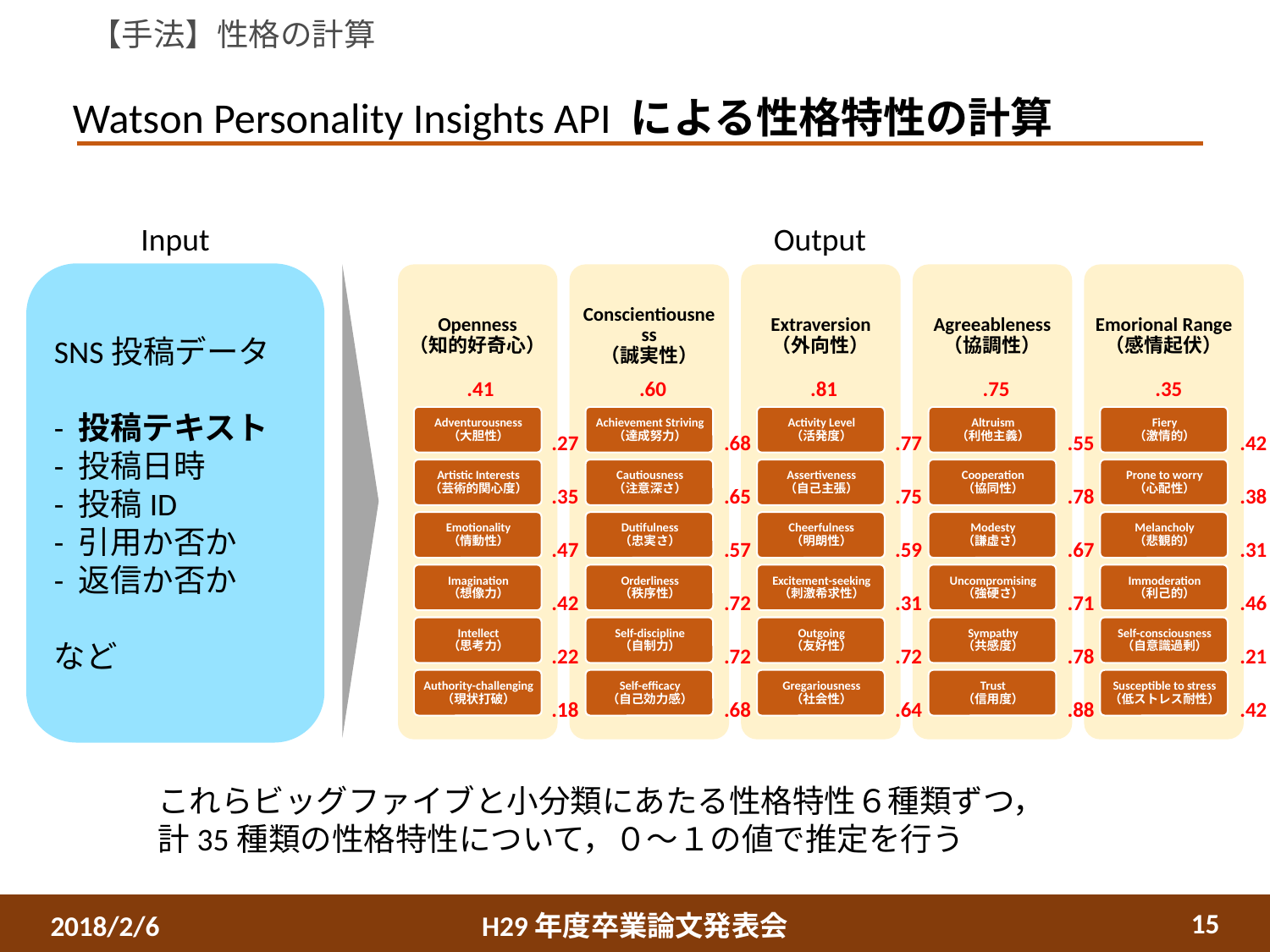

【手法】性格の計算
# Watson Personality Insights API による性格特性の計算
Input
Output
SNS投稿データ
- 投稿テキスト
- 投稿日時
- 投稿ID
- 引用か否か
- 返信か否か

など
Openness
（知的好奇心）
Adventurousness
（大胆性）
Artistic Interests
（芸術的関心度）
Emotionality
（情動性）
Imagination
（想像力）
Intellect
（思考力）
Authority-challenging
（現状打破）
Conscientiousness
（誠実性）
Achievement Striving
（達成努力）
Cautiousness
（注意深さ）
Dutifulness
（忠実さ）
Orderliness
（秩序性）
Self-discipline
（自制力）
Self-efficacy
（自己効力感）
Extraversion
（外向性）
Activity Level
（活発度）
Assertiveness
（自己主張）
Cheerfulness
（明朗性）
Excitement-seeking
（刺激希求性）
Outgoing
（友好性）
Gregariousness
（社会性）
Agreeableness
（協調性）
Altruism
（利他主義）
Cooperation
（協同性）
Modesty
（謙虚さ）
Uncompromising
（強硬さ）
Sympathy
（共感度）
Trust
（信用度）
Emorional Range
（感情起伏）
Fiery
（激情的）
Prone to worry
（心配性）
Melancholy
（悲観的）
Immoderation
（利己的）
Self-consciousness
（自意識過剰）
Susceptible to stress
（低ストレス耐性）
.41
.60
.81
.75
.35
.27
.68
.77
.55
.42
.35
.65
.75
.78
.38

.47
.57
.59
.67
.31
.42
.72
.31
.71
.46
.22
.72
.72
.78
.21
.18
.68
.64
.88
.42
これらビッグファイブと小分類にあたる性格特性６種類ずつ，
計35種類の性格特性について，０〜１の値で推定を行う
15
H29年度卒業論文発表会
2018/2/6